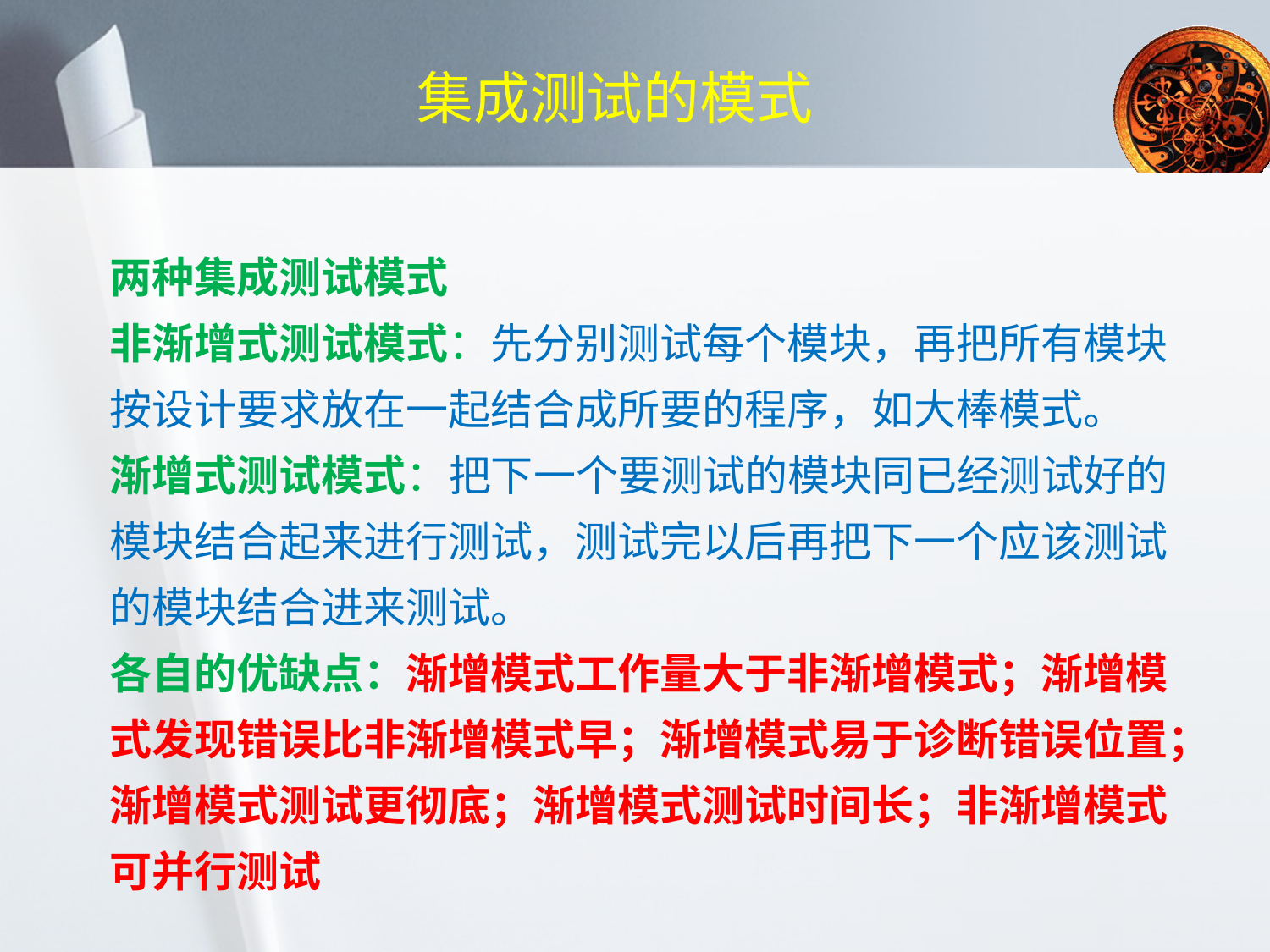

# 集成测试的模式
两种集成测试模式
非渐增式测试模式：先分别测试每个模块，再把所有模块按设计要求放在一起结合成所要的程序，如大棒模式。
渐增式测试模式：把下一个要测试的模块同已经测试好的模块结合起来进行测试，测试完以后再把下一个应该测试的模块结合进来测试。
各自的优缺点：渐增模式工作量大于非渐增模式；渐增模式发现错误比非渐增模式早；渐增模式易于诊断错误位置；渐增模式测试更彻底；渐增模式测试时间长；非渐增模式可并行测试